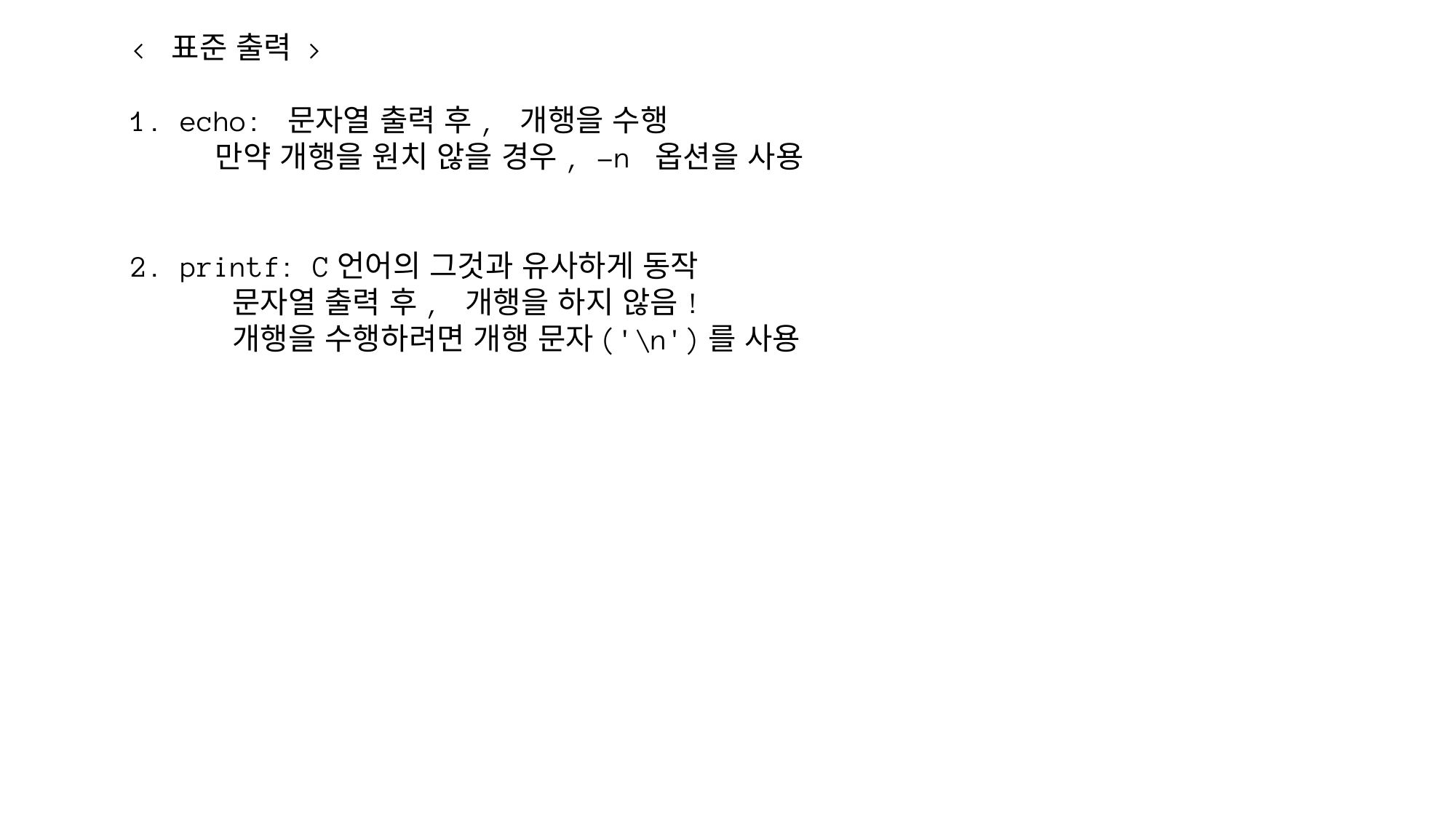

< 표준 출력 >

1. echo: 문자열 출력 후, 개행을 수행
         만약 개행을 원치 않을 경우, -n 옵션을 사용

2. printf: C언어의 그것과 유사하게 동작
           문자열 출력 후, 개행을 하지 않음!
           개행을 수행하려면 개행 문자('\n')를 사용